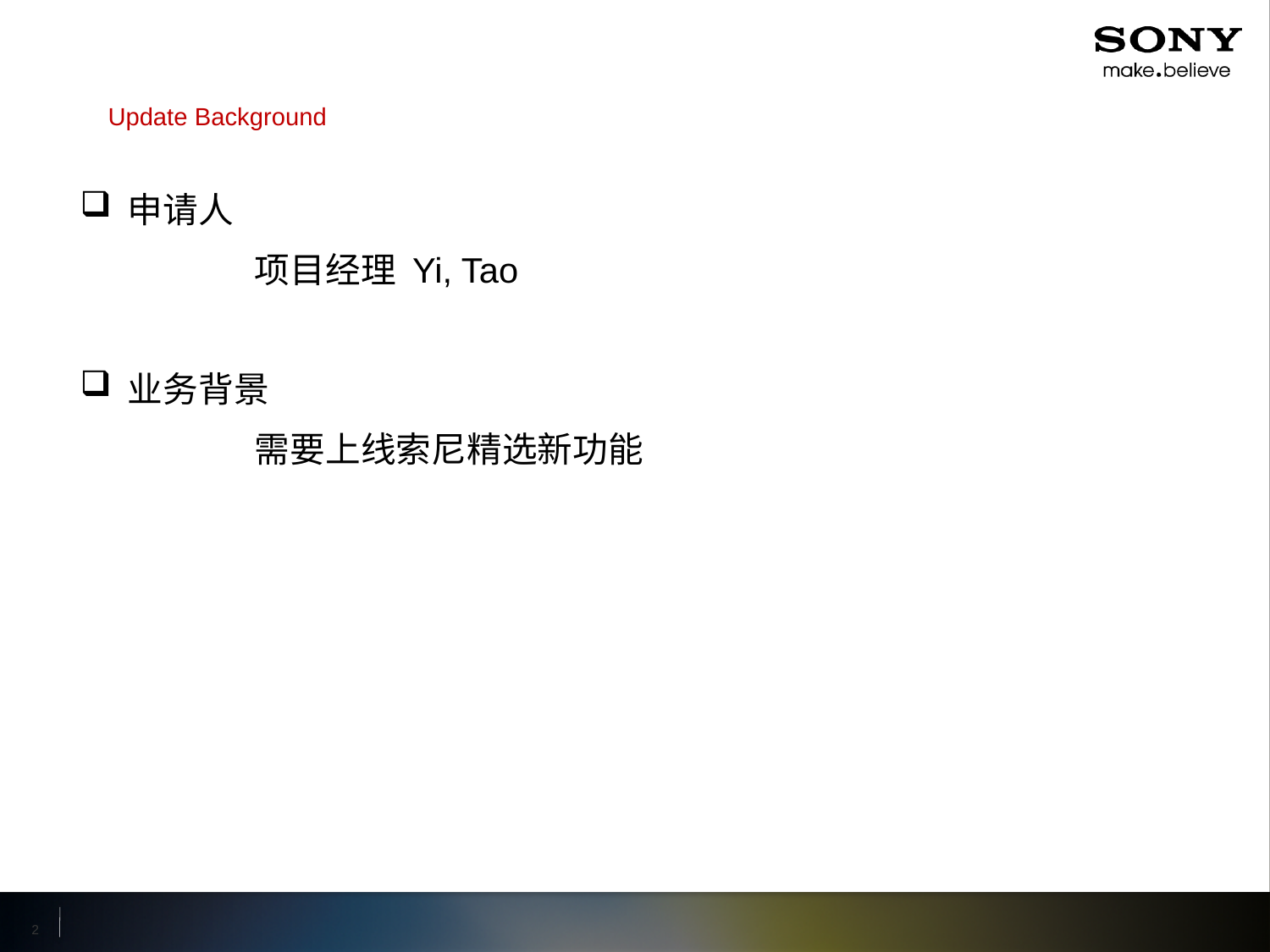

Update Background

申请人
		项目经理 Yi, Tao

业务背景
		需要上线索尼精选新功能